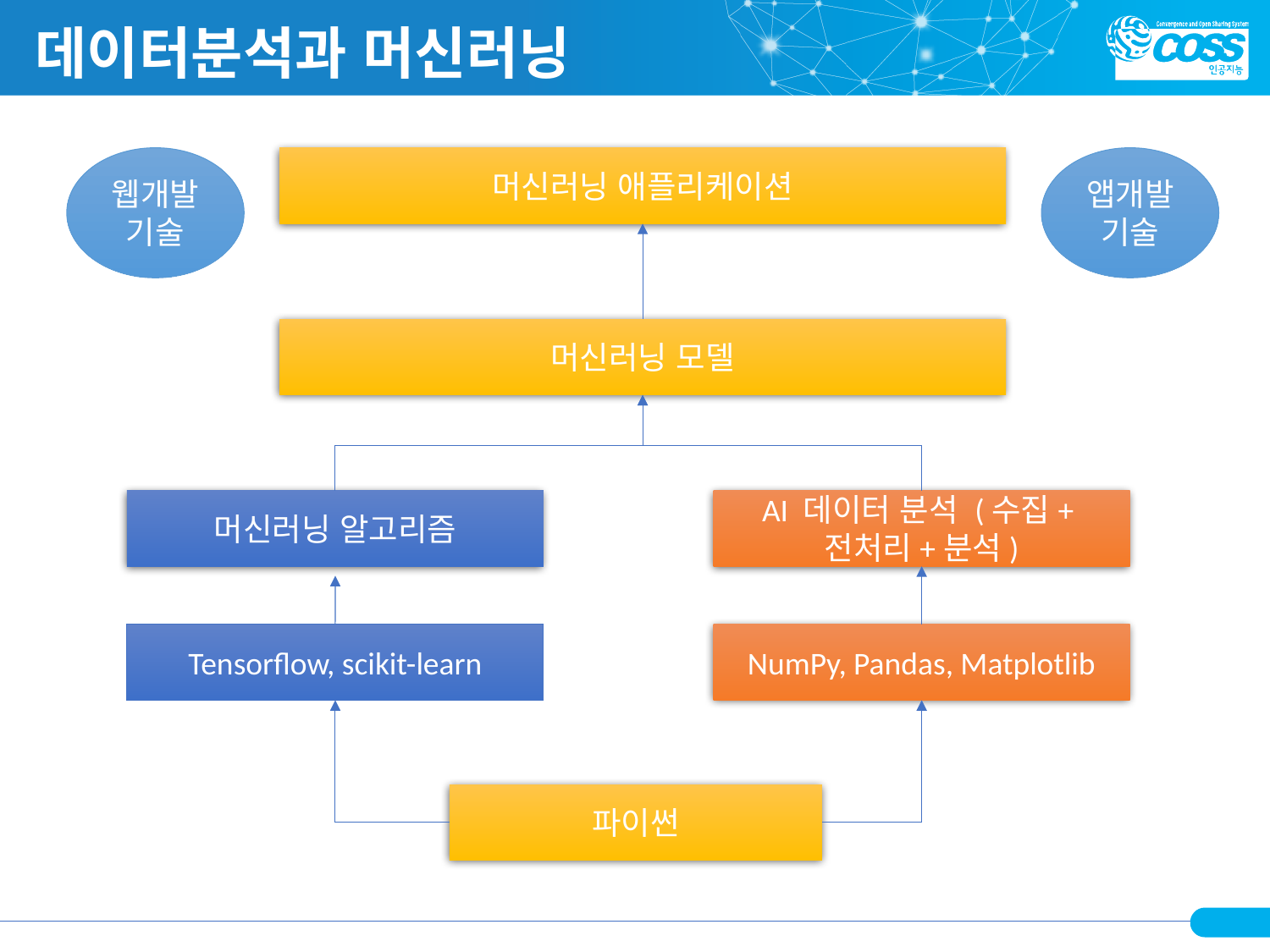

# 데이터분석과 머신러닝
웹개발
기술
머신러닝 애플리케이션
앱개발
기술
머신러닝 모델
AI 데이터 분석 (수집+전처리+분석)
머신러닝 알고리즘
Tensorflow, scikit-learn
NumPy, Pandas, Matplotlib
파이썬